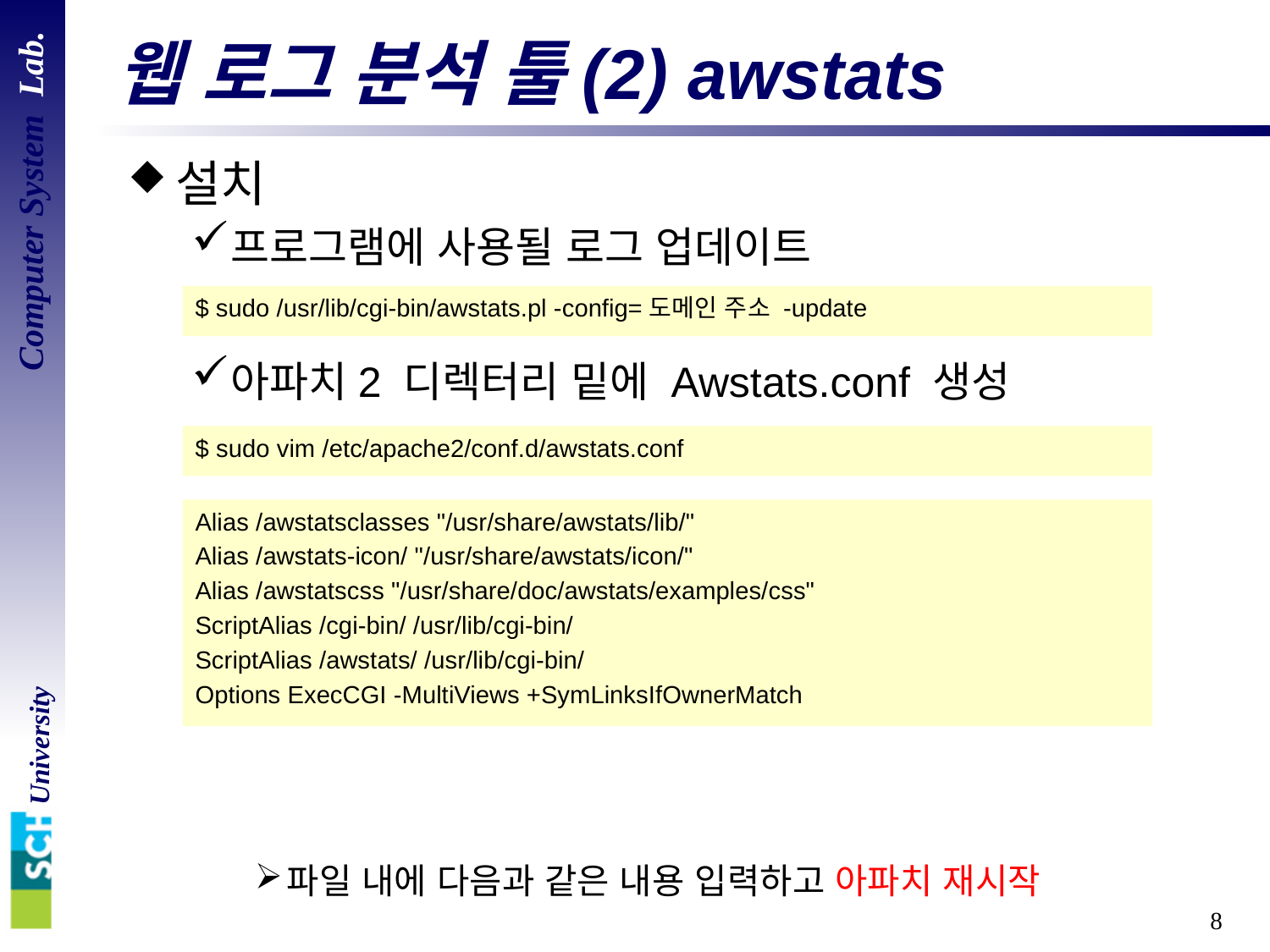

# 웹 로그 분석 툴(2) awstats
설치
프로그램에 사용될 로그 업데이트

아파치2 디렉터리 밑에 Awstats.conf 생성

파일 내에 다음과 같은 내용 입력하고 아파치 재시작

$ sudo /usr/lib/cgi-bin/awstats.pl -config=도메인 주소 -update
$ sudo vim /etc/apache2/conf.d/awstats.conf
Alias /awstatsclasses "/usr/share/awstats/lib/"
Alias /awstats-icon/ "/usr/share/awstats/icon/"
Alias /awstatscss "/usr/share/doc/awstats/examples/css"
ScriptAlias /cgi-bin/ /usr/lib/cgi-bin/
ScriptAlias /awstats/ /usr/lib/cgi-bin/
Options ExecCGI -MultiViews +SymLinksIfOwnerMatch